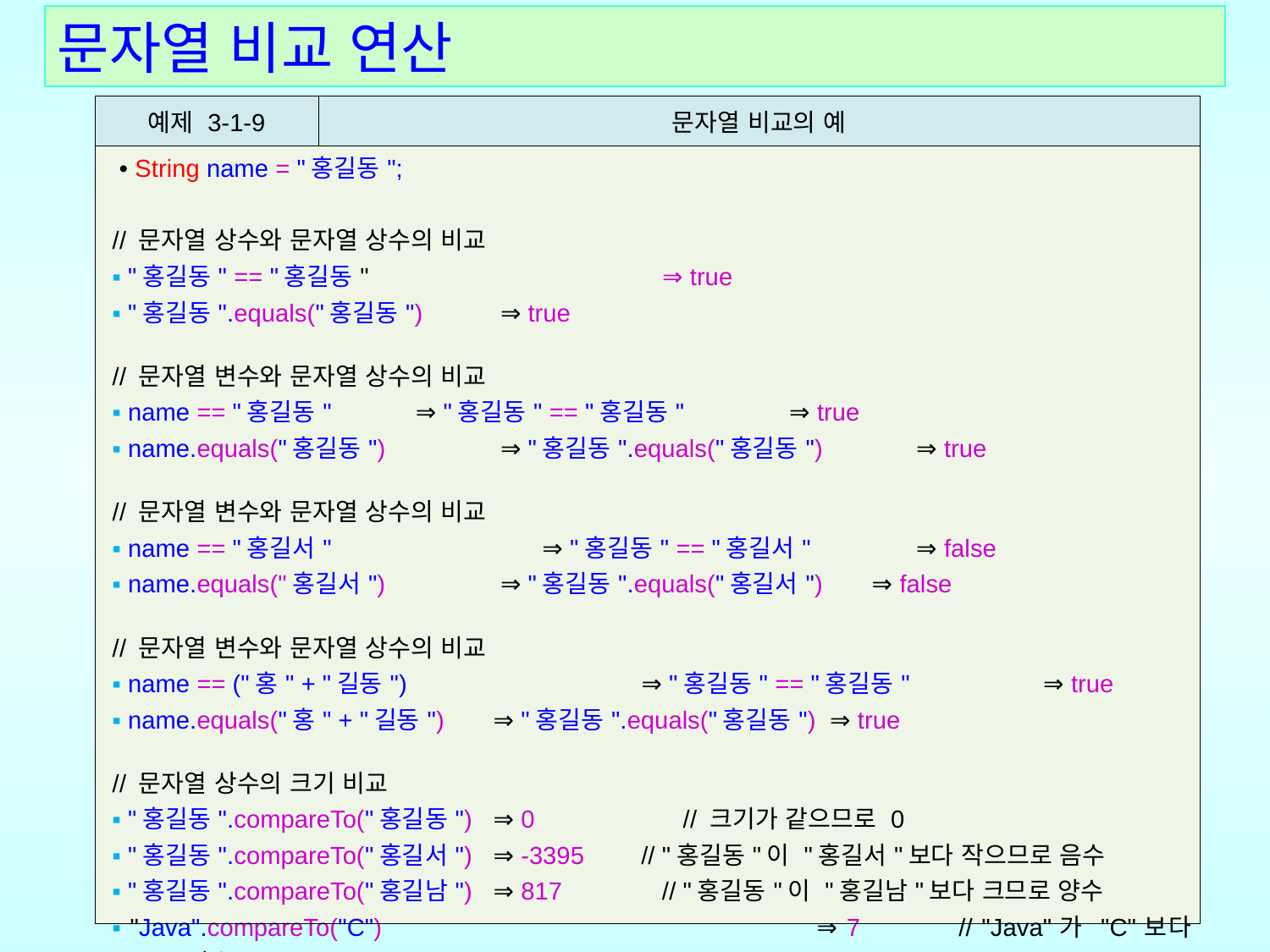

문자열 비교 연산
| 예제 3-1-9 | 문자열 비교의 예 |
| --- | --- |
| • String name = "홍길동"; // 문자열 상수와 문자열 상수의 비교 ▪ "홍길동" == "홍길동" ⇒ true ▪ "홍길동".equals("홍길동") ⇒ true // 문자열 변수와 문자열 상수의 비교 ▪ name == "홍길동" ⇒ "홍길동" == "홍길동" ⇒ true ▪ name.equals("홍길동") ⇒ "홍길동".equals("홍길동") ⇒ true // 문자열 변수와 문자열 상수의 비교 ▪ name == "홍길서" ⇒ "홍길동" == "홍길서" ⇒ false ▪ name.equals("홍길서") ⇒ "홍길동".equals("홍길서") ⇒ false // 문자열 변수와 문자열 상수의 비교 ▪ name == ("홍" + "길동") ⇒ "홍길동" == "홍길동" ⇒ true ▪ name.equals("홍" + "길동") ⇒ "홍길동".equals("홍길동") ⇒ true // 문자열 상수의 크기 비교 ▪ "홍길동".compareTo("홍길동") ⇒ 0 // 크기가 같으므로 0 ▪ "홍길동".compareTo("홍길서") ⇒ -3395 // "홍길동"이 "홍길서"보다 작으므로 음수 ▪ "홍길동".compareTo("홍길남") ⇒ 817 // "홍길동"이 "홍길남"보다 크므로 양수 ▪ "Java".compareTo("C") ⇒ 7 // "Java"가 "C"보다 크므로 양수 ▪ "JDK1.7".compareTo("JDK1.8") ⇒ -1 // "JDK1.7"이 "JDK1.8"보다 작으므로 음수 |  |